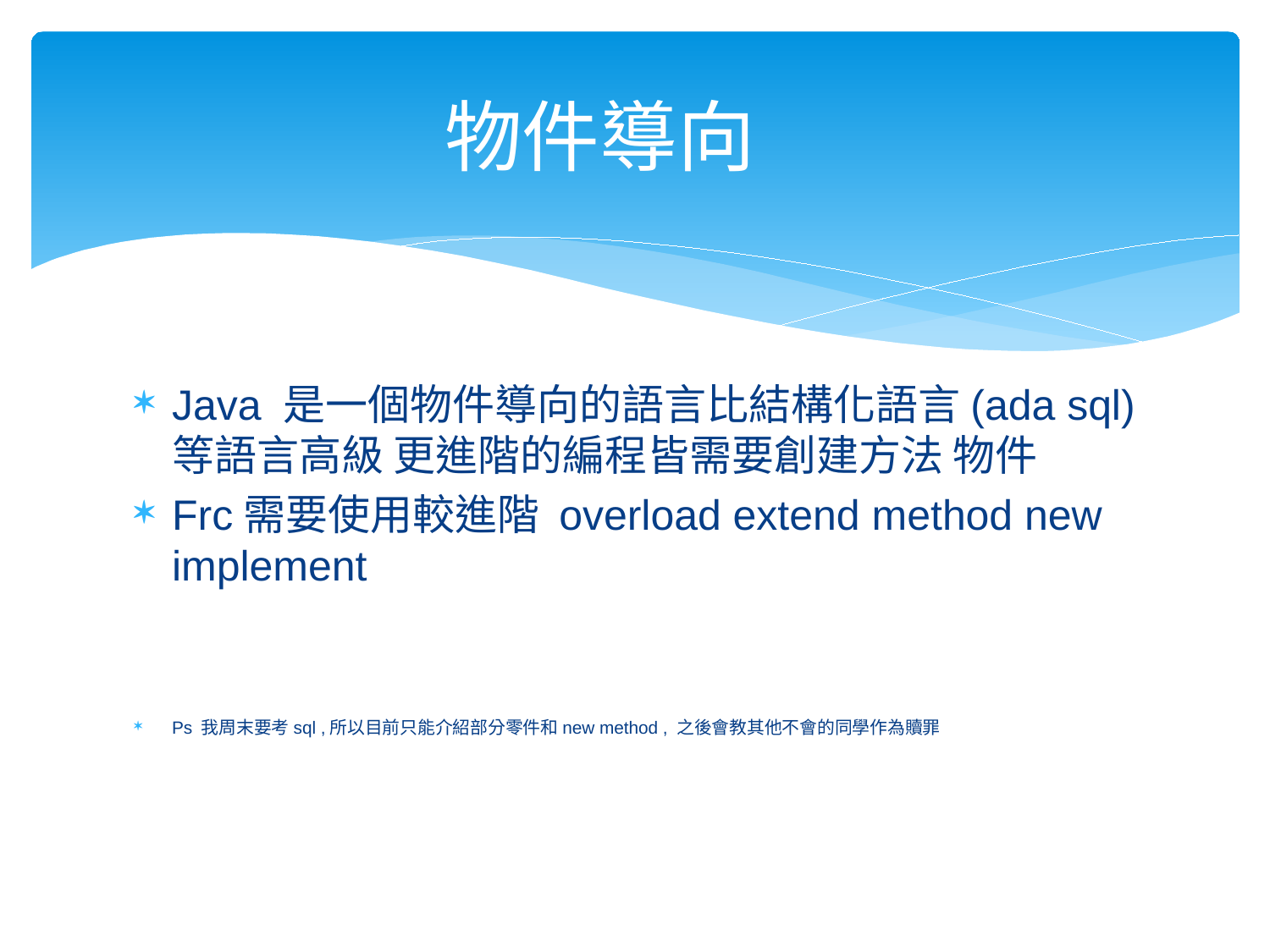

# 物件導向
Java 是一個物件導向的語言比結構化語言(ada sql)等語言高級 更進階的編程皆需要創建方法 物件
Frc需要使用較進階 overload extend method new implement

Ps 我周末要考sql ,所以目前只能介紹部分零件和new method , 之後會教其他不會的同學作為贖罪